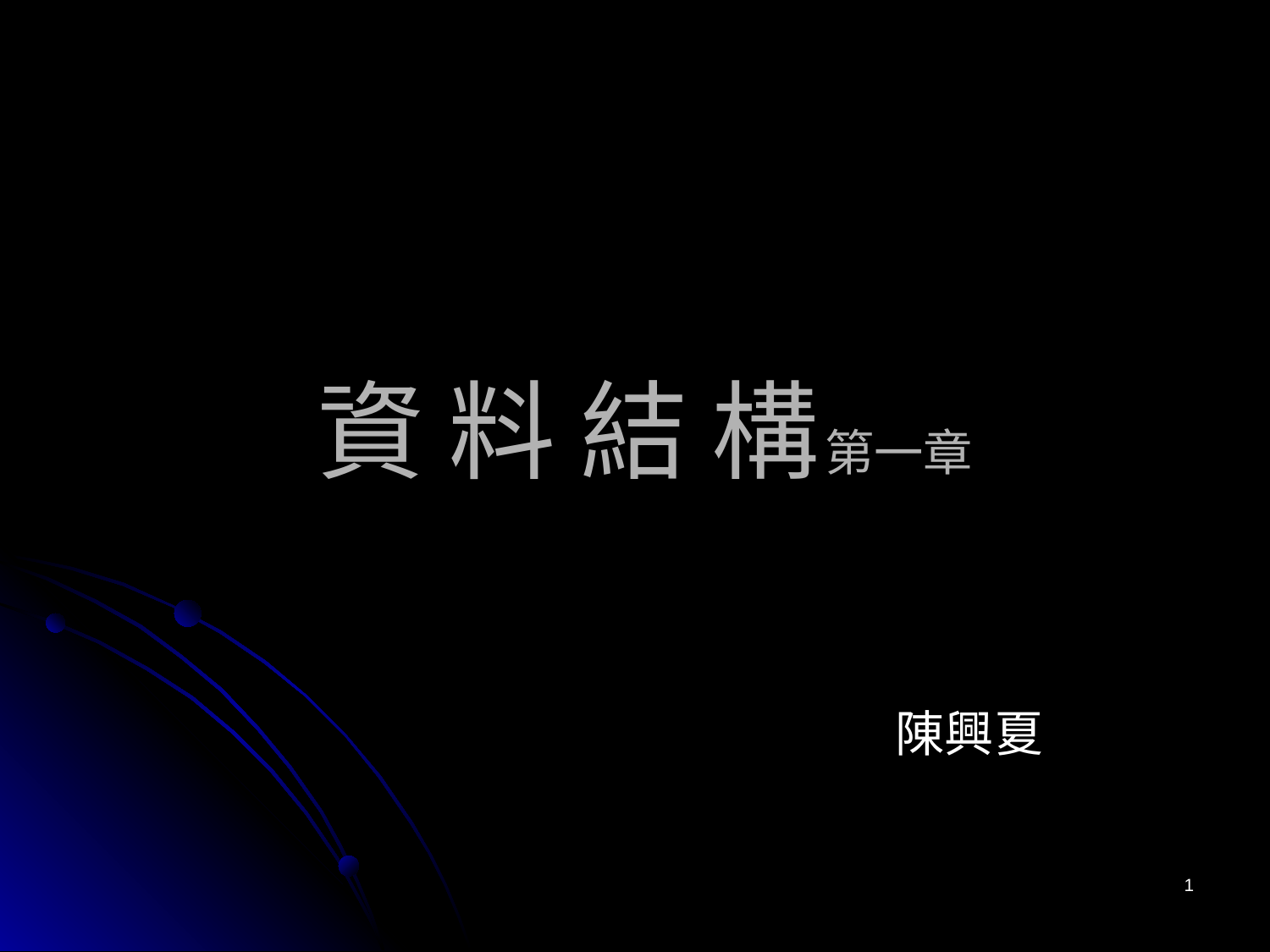

# 資 料 結 構	第一章
陳興夏
1